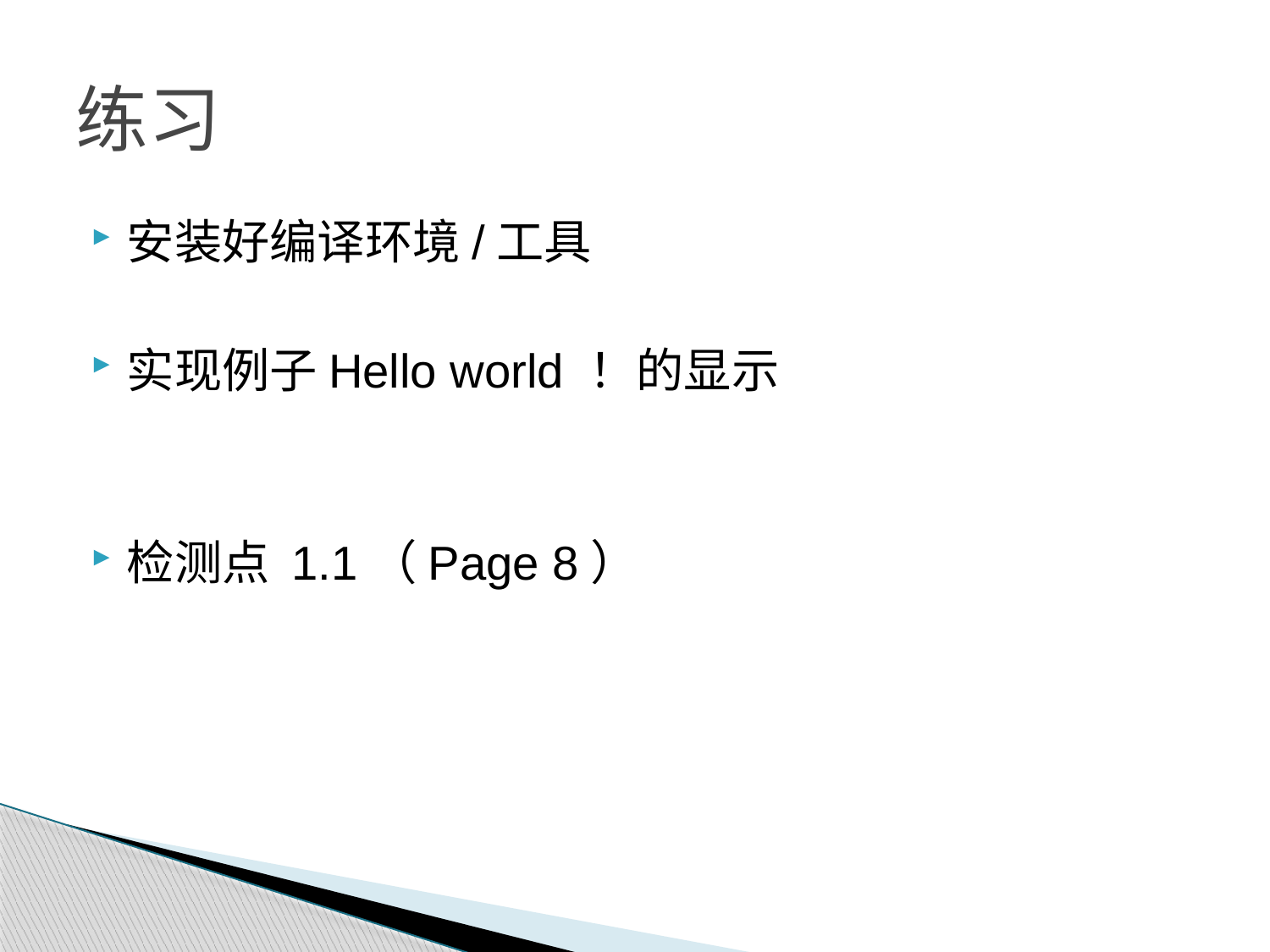

# 练习
安装好编译环境/工具

实现例子Hello world ！的显示

检测点 1.1（Page 8）